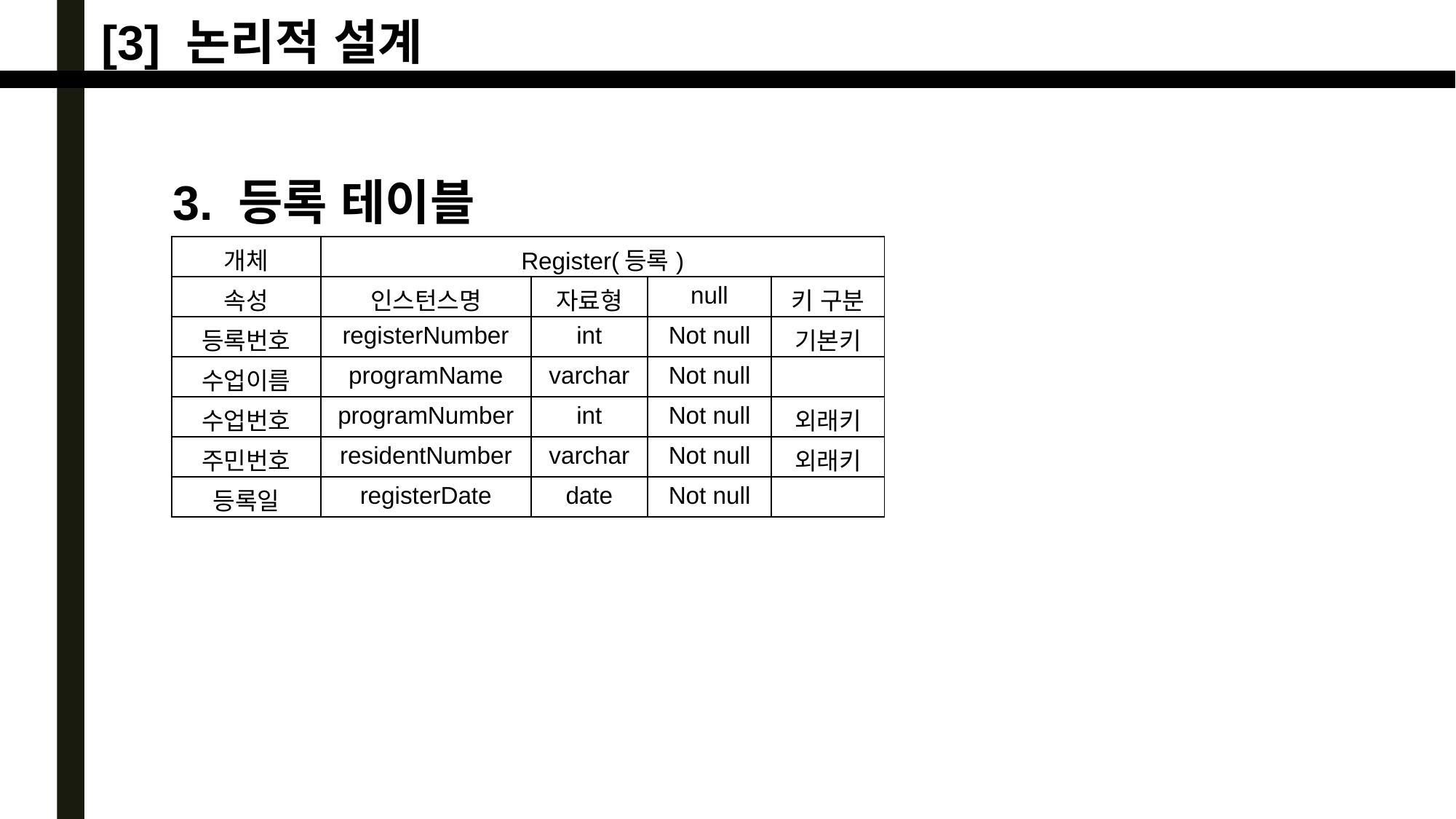

[3] 논리적 설계
3. 등록 테이블
| 개체 | Register(등록) |  |  |  |
| --- | --- | --- | --- | --- |
| 속성 | 인스턴스명 | 자료형 | null | 키 구분 |
| 등록번호 | registerNumber | int | Not null | 기본키 |
| 수업이름 | programName | varchar | Not null |  |
| 수업번호 | programNumber | int | Not null | 외래키 |
| 주민번호 | residentNumber | varchar | Not null | 외래키 |
| 등록일 | registerDate | date | Not null |  |